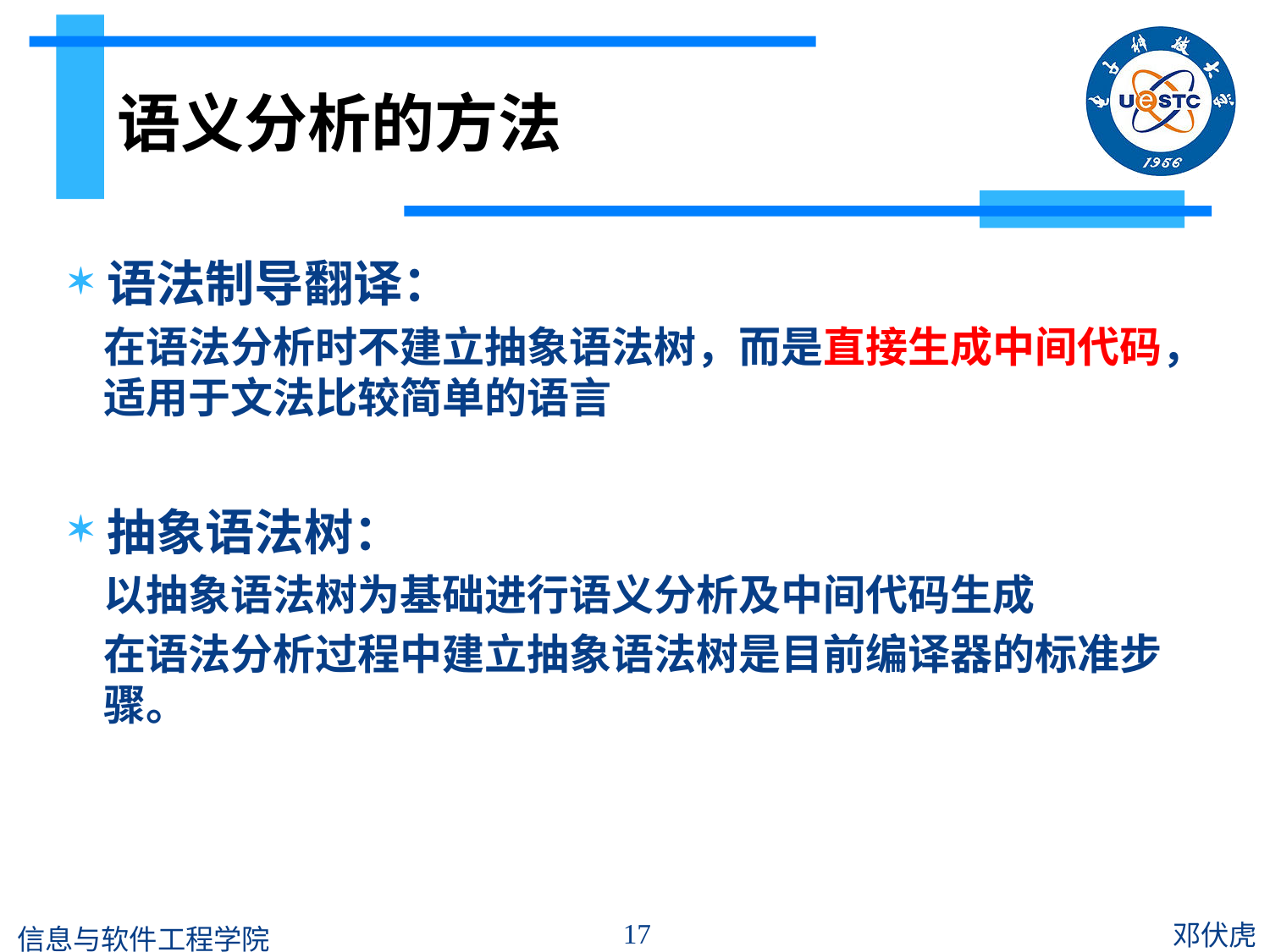

# 语义分析的方法
语法制导翻译：
在语法分析时不建立抽象语法树，而是直接生成中间代码，适用于文法比较简单的语言

抽象语法树：
以抽象语法树为基础进行语义分析及中间代码生成
在语法分析过程中建立抽象语法树是目前编译器的标准步骤。
17
邓伏虎
信息与软件工程学院